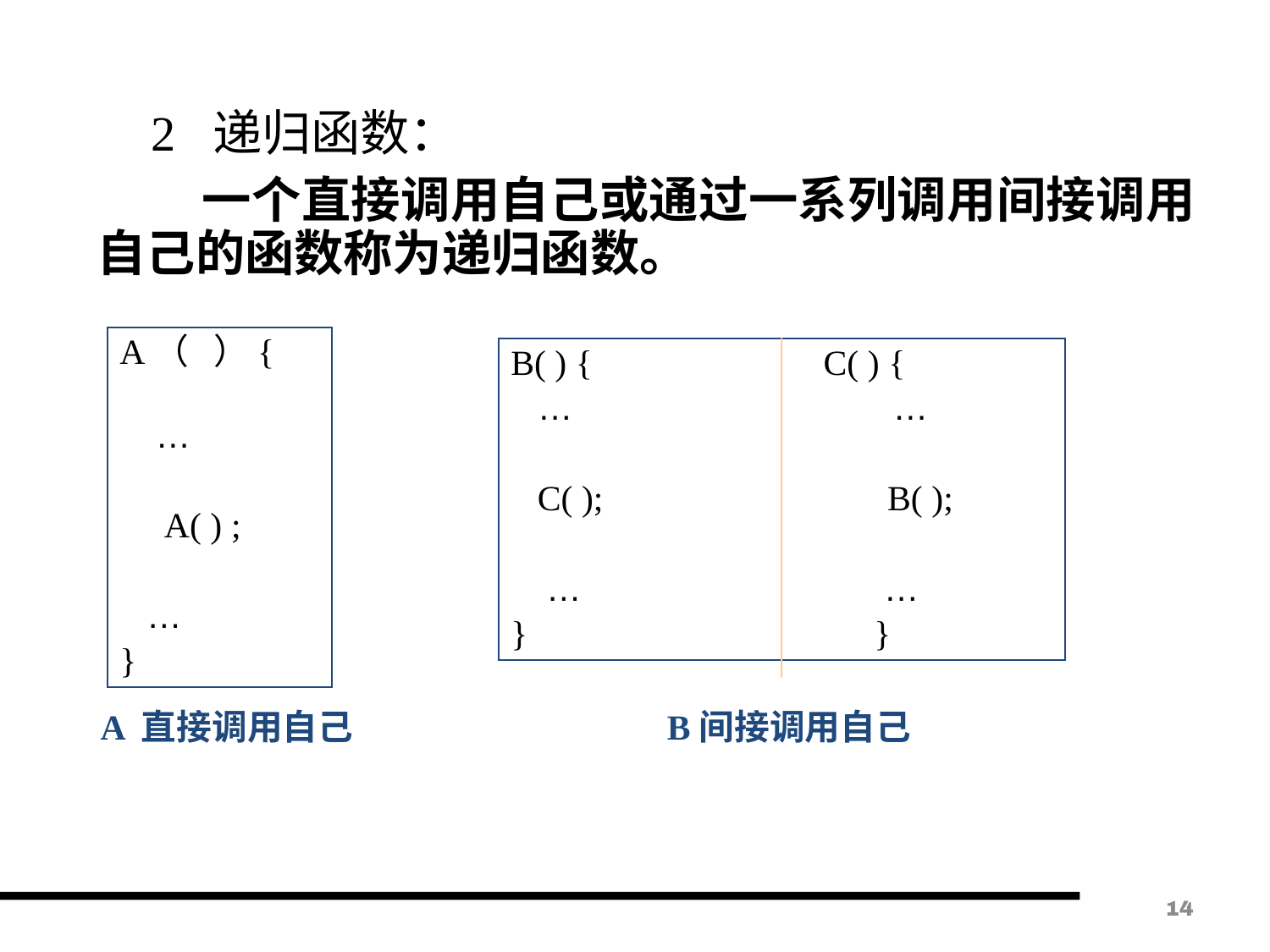

# 2  递归函数：
        一个直接调用自己或通过一系列调用间接调用自己的函数称为递归函数。
A（   ）{
    …

     A( ) ;

   …
}
B( ) {                          C( ) {
   …                                    …

   C( );                                B( );

    …                                  …
}                                       }

A 直接调用自己
B间接调用自己
14